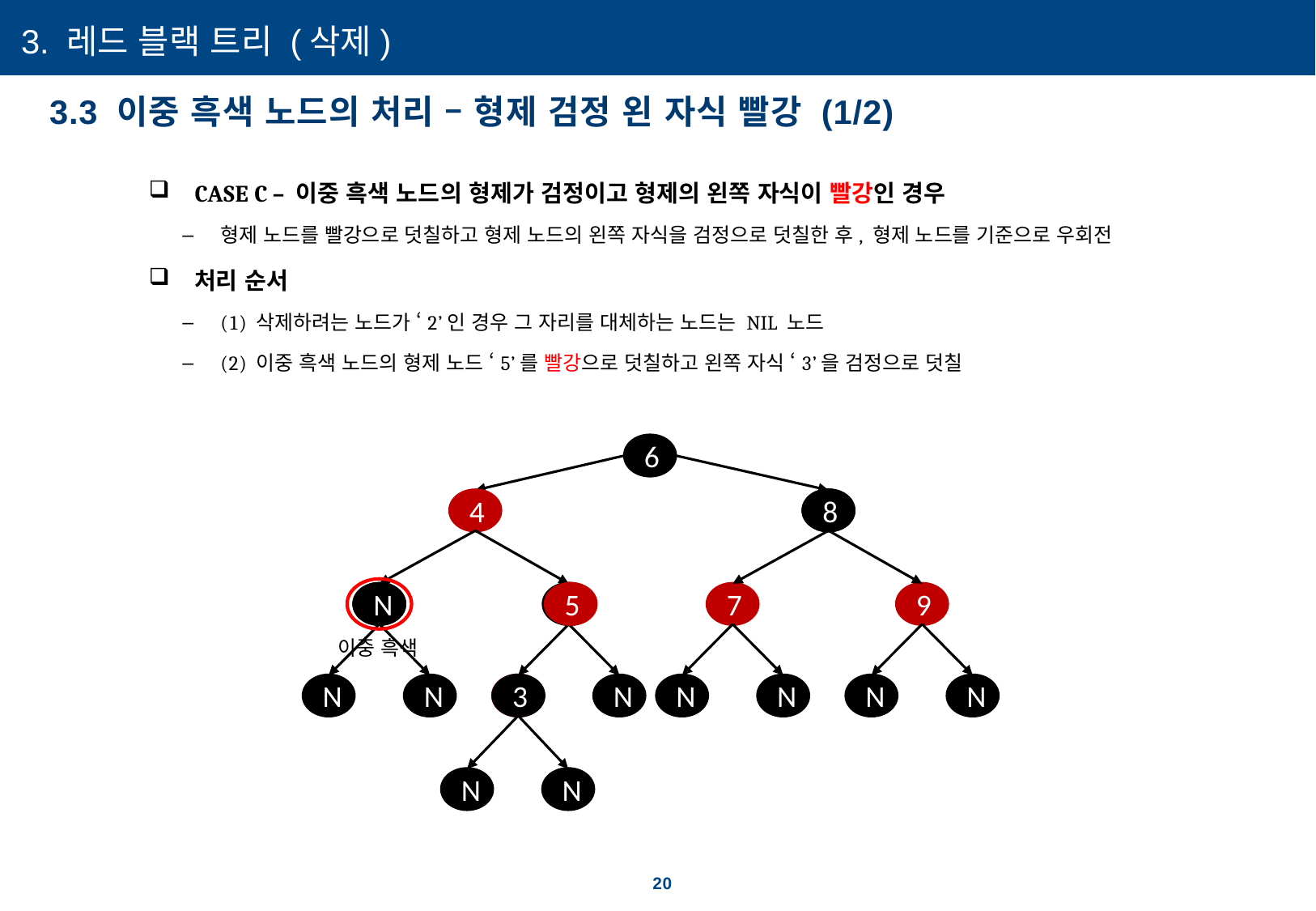

3. 레드 블랙 트리 (삭제)
3.3 이중 흑색 노드의 처리 – 형제 검정 왼 자식 빨강 (1/2)
CASE C – 이중 흑색 노드의 형제가 검정이고 형제의 왼쪽 자식이 빨강인 경우
형제 노드를 빨강으로 덧칠하고 형제 노드의 왼쪽 자식을 검정으로 덧칠한 후, 형제 노드를 기준으로 우회전
처리 순서
(1) 삭제하려는 노드가 ‘2’인 경우 그 자리를 대체하는 노드는 NIL 노드
(2) 이중 흑색 노드의 형제 노드 ‘5’를 빨강으로 덧칠하고 왼쪽 자식 ‘3’을 검정으로 덧칠
6
4
8
8

5
2
N
5
5
7
9
이중 흑색
N
N
3
3
N
N
N
N
N
N
N
20